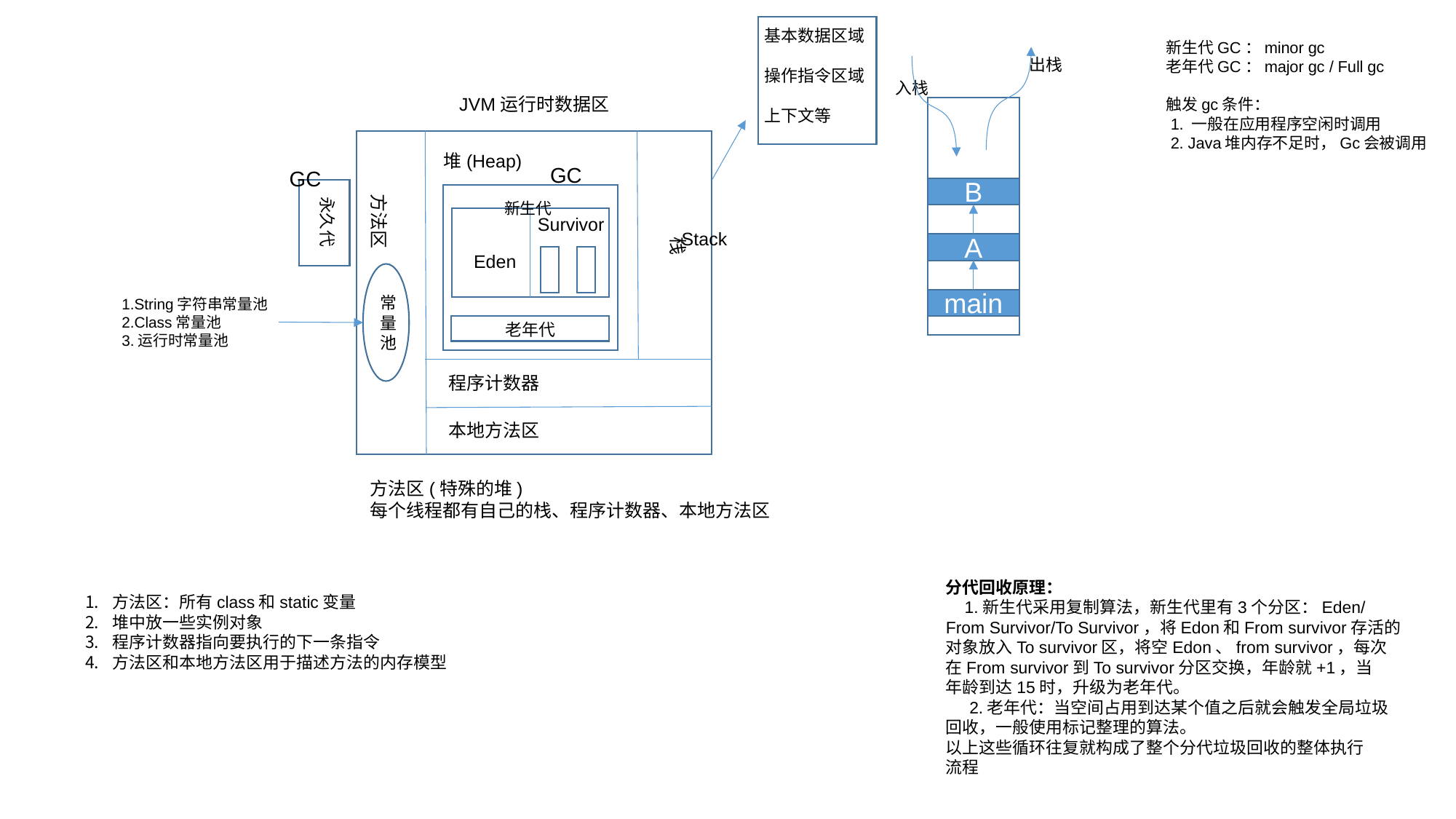

基本数据区域

操作指令区域

上下文等
新生代GC：minor gc
老年代GC：major gc / Full gc

触发gc条件：
 1. 一般在应用程序空闲时调用
 2. Java堆内存不足时，Gc会被调用
出栈
入栈
JVM运行时数据区

堆(Heap)
GC
GC
B

方法区

永久代
新生代
Survivor

Stack
栈
A
Eden

常量池
1.String字符串常量池
2.Class常量池
3.运行时常量池
main
老年代

程序计数器
本地方法区
方法区(特殊的堆)
每个线程都有自己的栈、程序计数器、本地方法区
分代回收原理：
    1.新生代采用复制算法，新生代里有3个分区：Eden/
From Survivor/To Survivor，将Edon和From survivor存活的
对象放入To survivor区，将空Edon、from survivor，每次
在From survivor到To survivor分区交换，年龄就+1，当
年龄到达15时，升级为老年代。
     2.老年代：当空间占用到达某个值之后就会触发全局垃圾
回收，一般使用标记整理的算法。
以上这些循环往复就构成了整个分代垃圾回收的整体执行
流程
方法区：所有class和static变量
堆中放一些实例对象
程序计数器指向要执行的下一条指令
方法区和本地方法区用于描述方法的内存模型